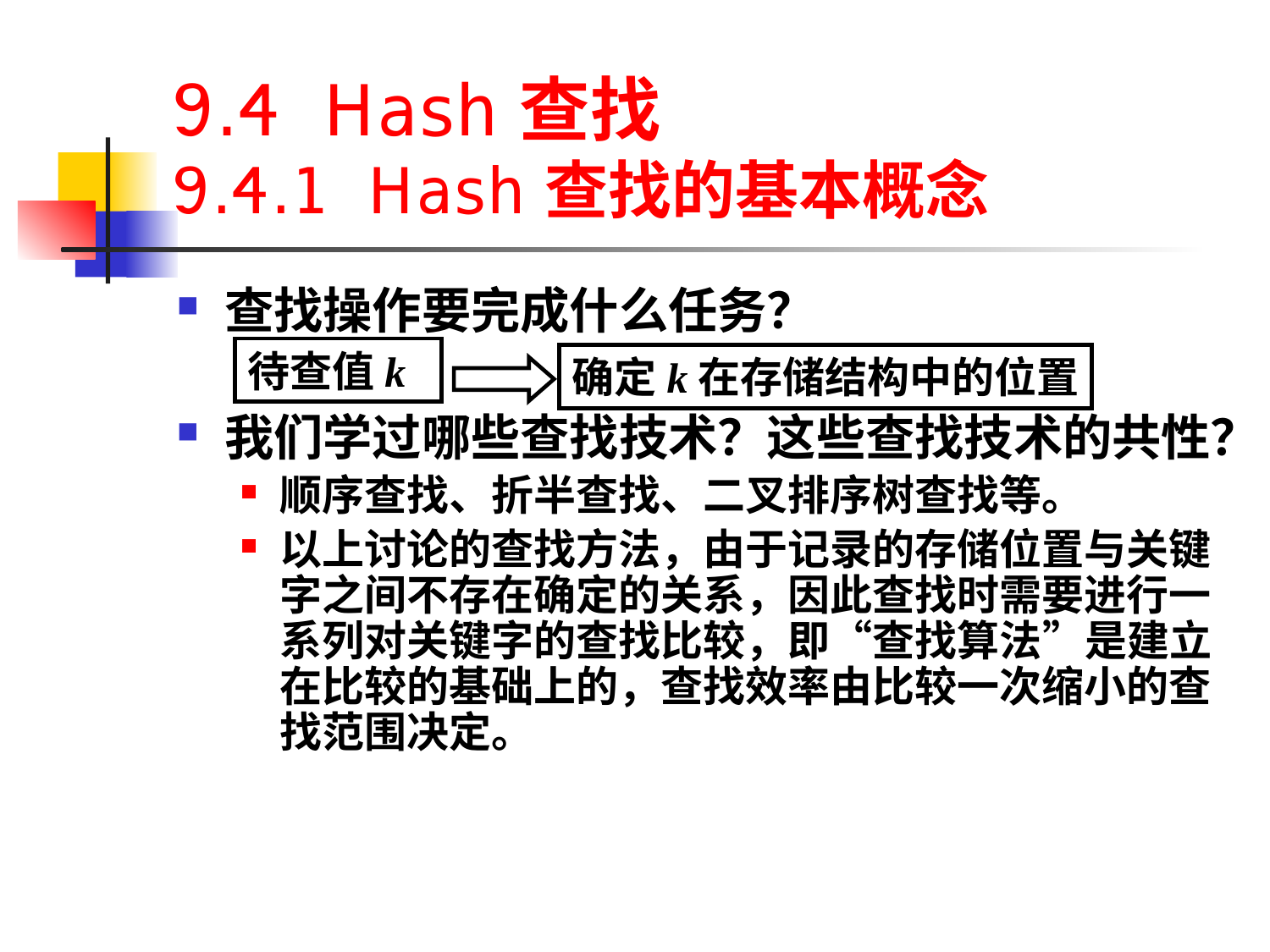

# 9.4  Hash查找 9.4.1  Hash查找的基本概念
查找操作要完成什么任务？

我们学过哪些查找技术？这些查找技术的共性？
顺序查找、折半查找、二叉排序树查找等。
以上讨论的查找方法，由于记录的存储位置与关键字之间不存在确定的关系，因此查找时需要进行一系列对关键字的查找比较，即“查找算法”是建立在比较的基础上的，查找效率由比较一次缩小的查找范围决定。
待查值k
确定k在存储结构中的位置